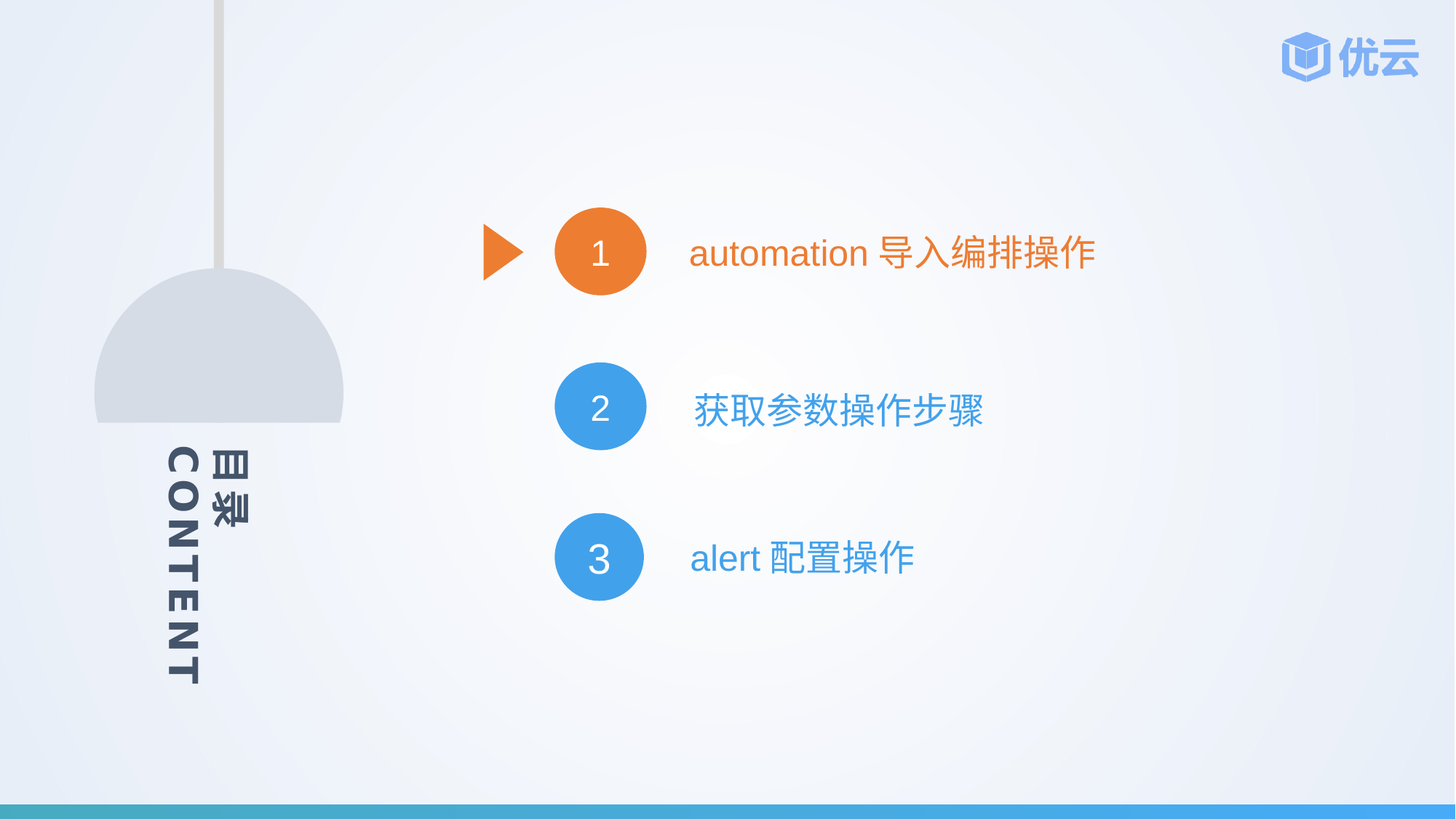

1
automation导入编排操作

2
获取参数操作步骤
目录
CONTENT
3
alert配置操作